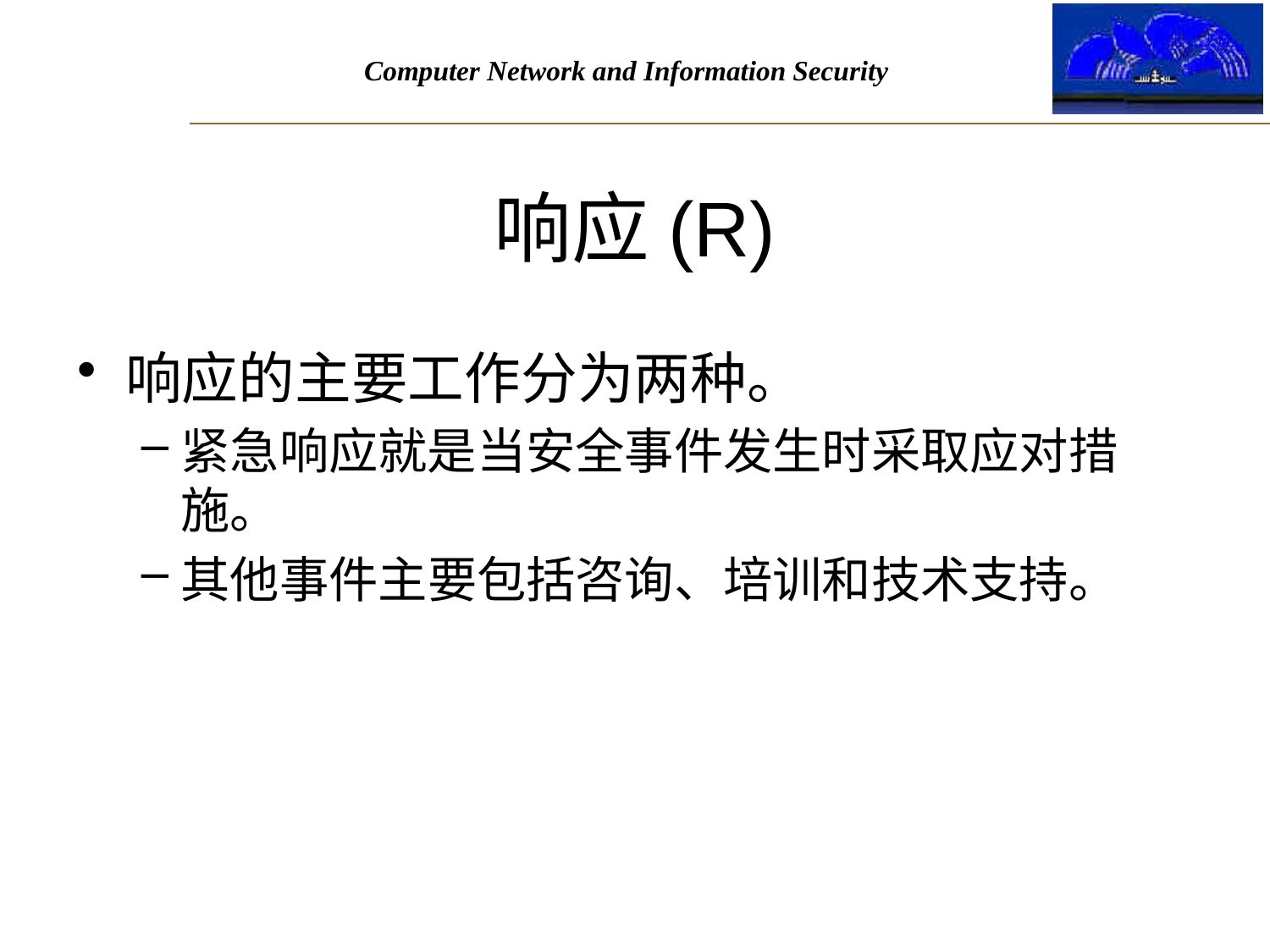

# 响应(R)
响应的主要工作分为两种。
紧急响应就是当安全事件发生时采取应对措施。
其他事件主要包括咨询、培训和技术支持。